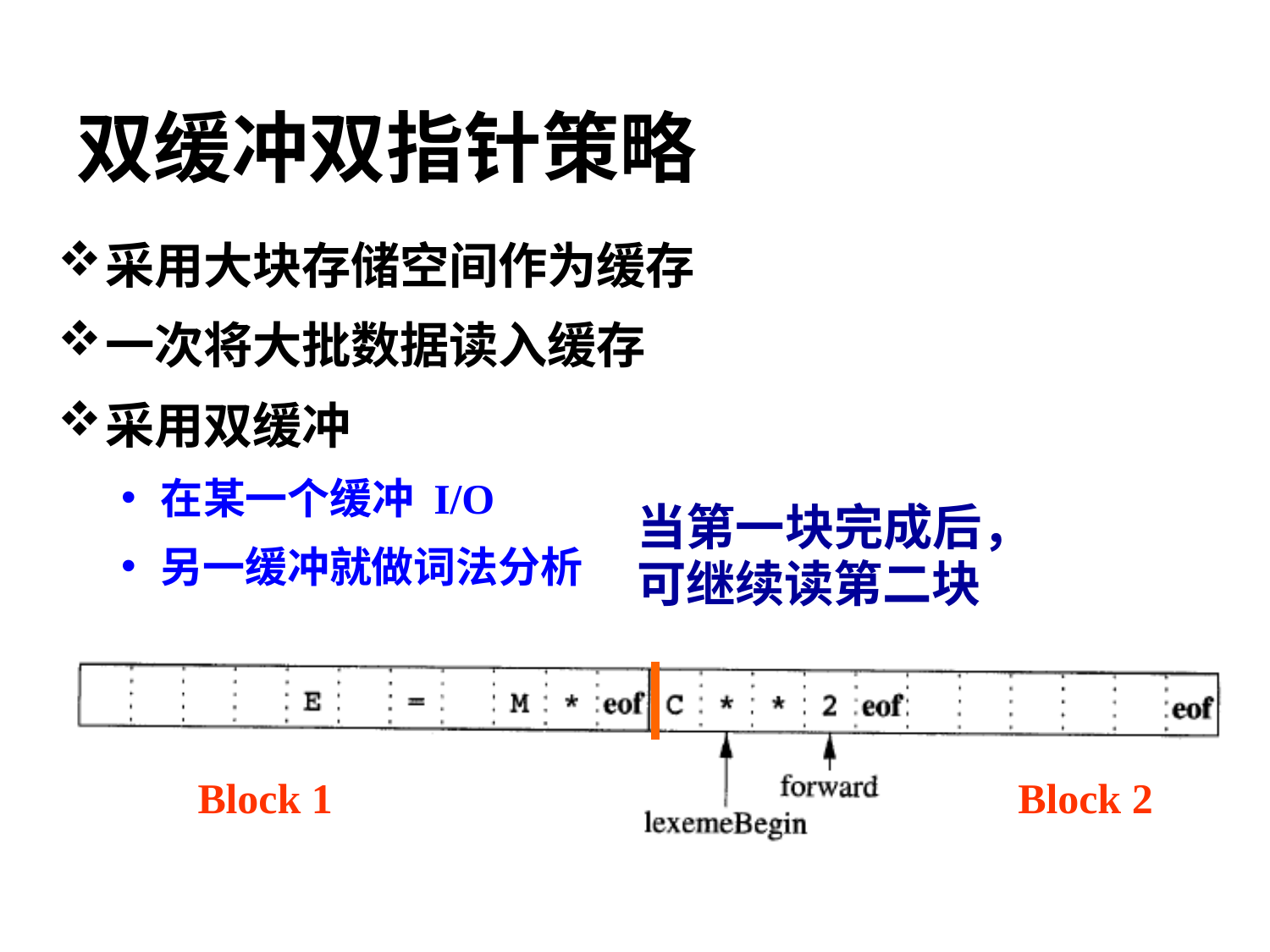

# 双缓冲双指针策略
采用大块存储空间作为缓存
一次将大批数据读入缓存
采用双缓冲
在某一个缓冲 I/O
另一缓冲就做词法分析
当第一块完成后， 可继续读第二块

Block 1
Block 2